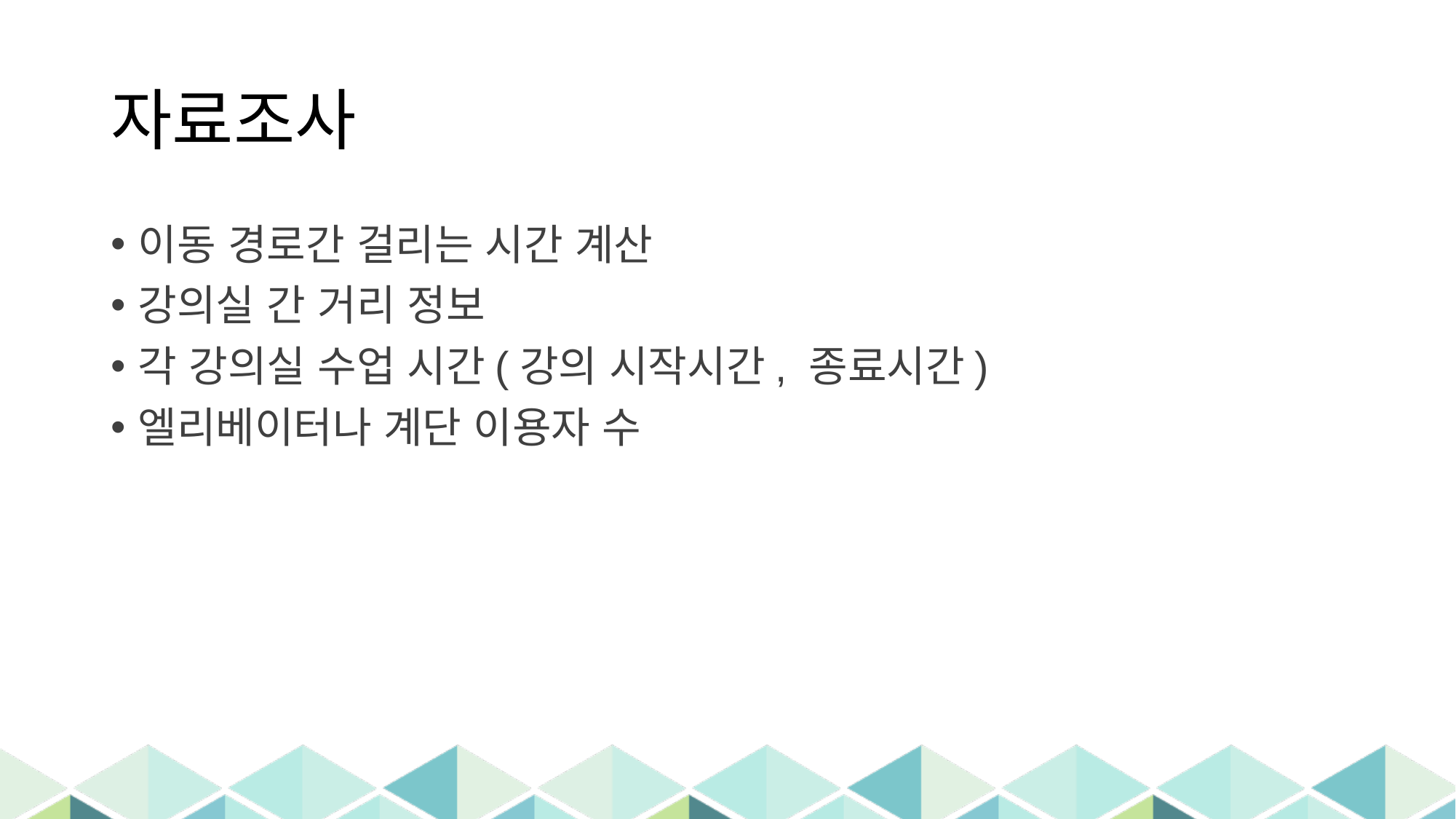

# 자료조사
이동 경로간 걸리는 시간 계산
강의실 간 거리 정보
각 강의실 수업 시간(강의 시작시간, 종료시간)
엘리베이터나 계단 이용자 수